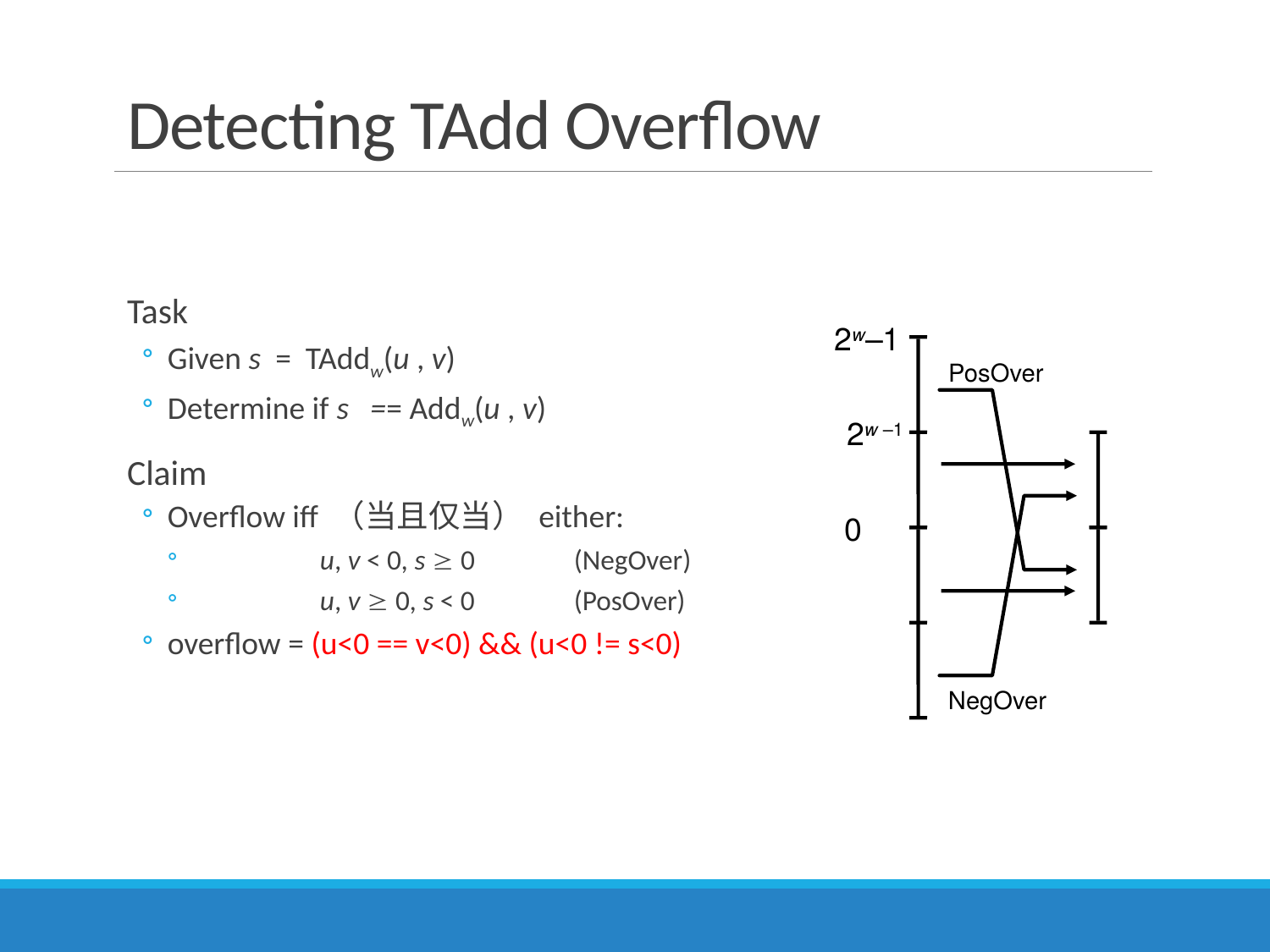

# Detecting TAdd Overflow
Task
Given s  =  TAddw(u , v)
Determine if s   == Addw(u , v)
Claim
Overflow iff （当且仅当） either:
	u, v < 0, s ≥ 0	(NegOver)
	u, v ≥ 0, s < 0	(PosOver)
overflow = (u<0 == v<0) && (u<0 != s<0)
2w–1

PosOver

2w –1

0

NegOver